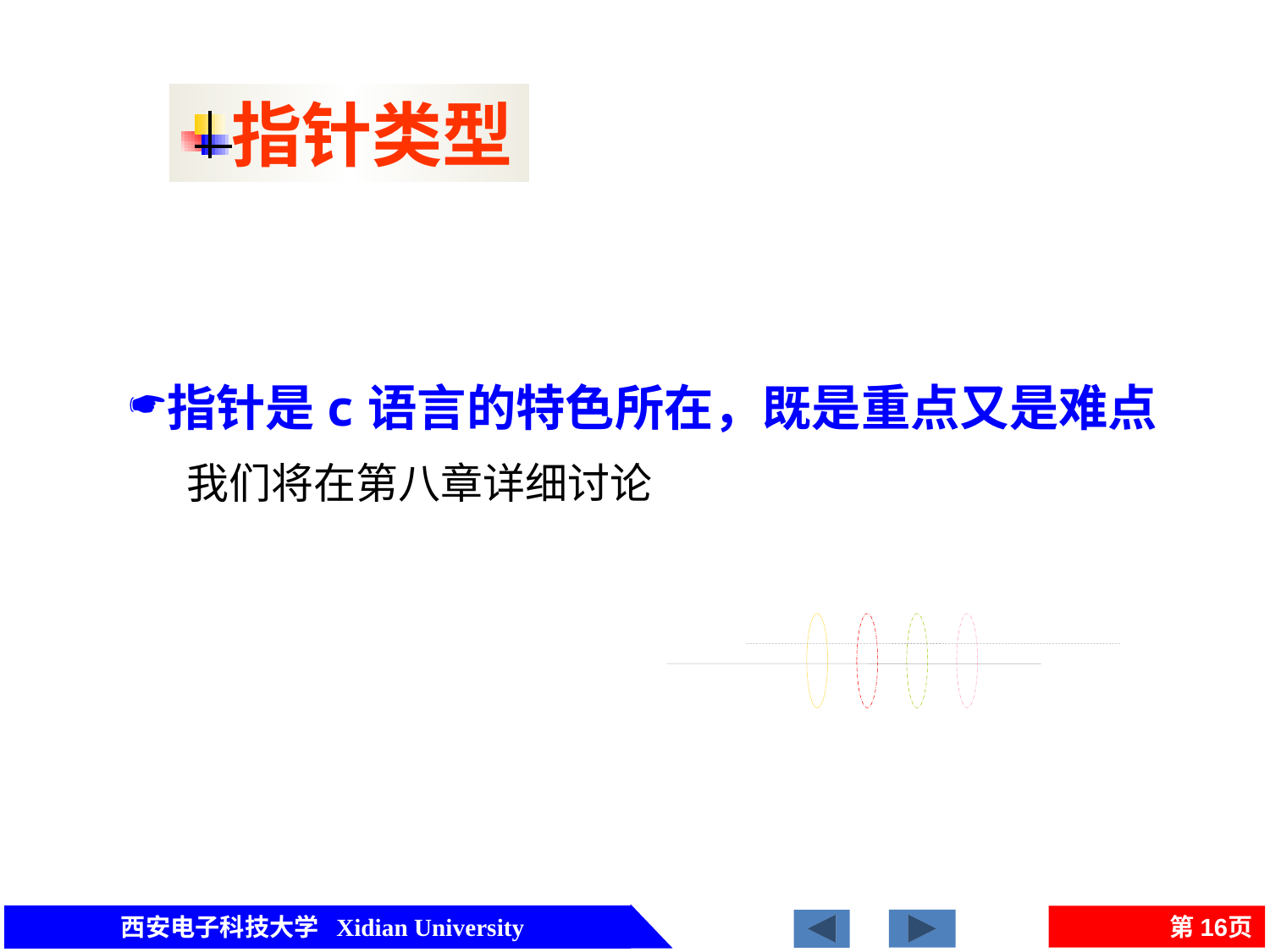

指针类型
指针是c语言的特色所在，既是重点又是难点
     我们将在第八章详细讨论